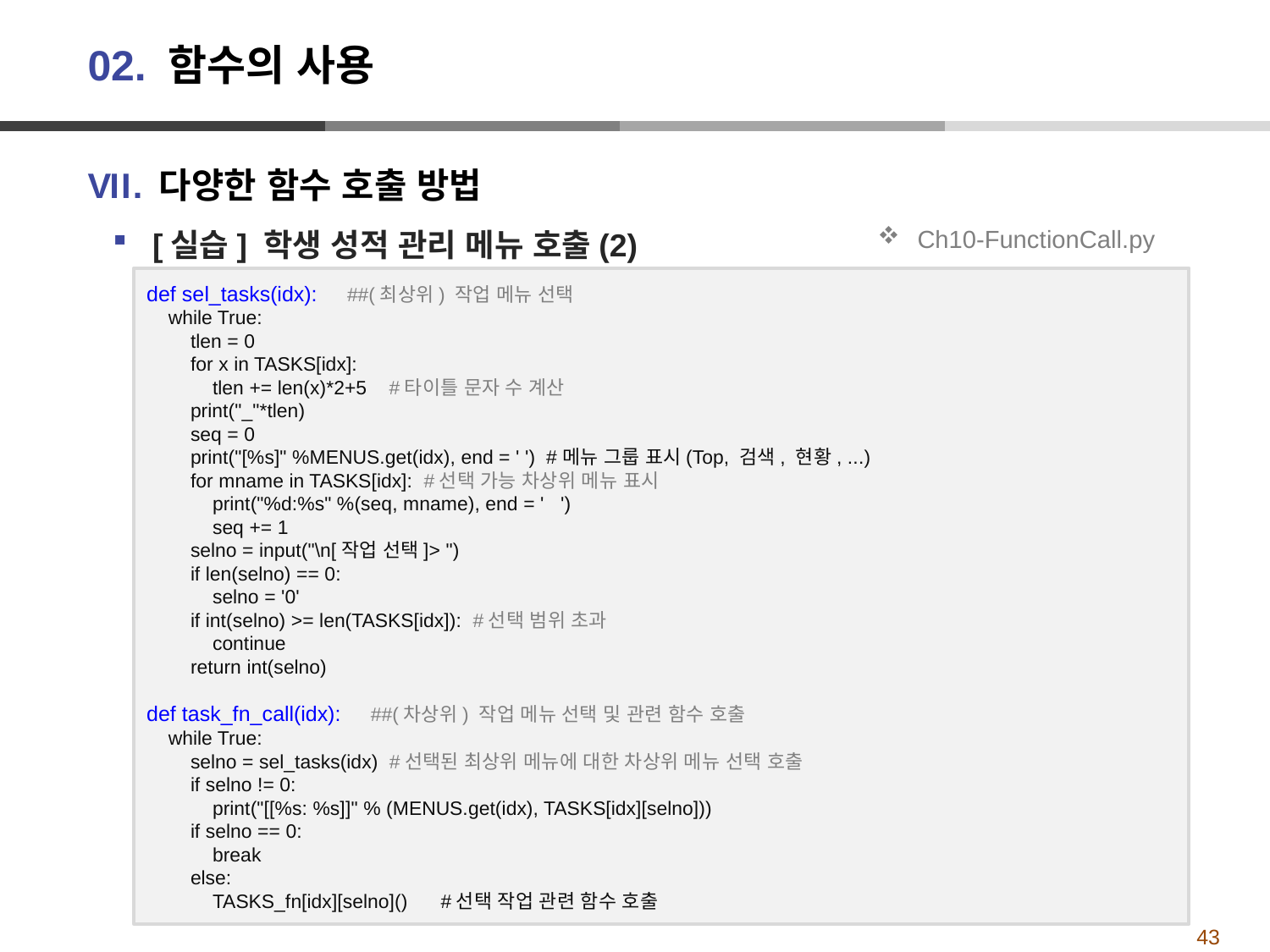

# 02. 함수의 사용
다양한 함수 호출 방법
[실습] 학생 성적 관리 메뉴 호출(2)
Ch10-FunctionCall.py
def sel_tasks(idx):     ##(최상위) 작업 메뉴 선택
    while True:
        tlen = 0
        for x in TASKS[idx]:
            tlen += len(x)*2+5    #타이틀 문자 수 계산
        print("_"*tlen)
        seq = 0
        print("[%s]" %MENUS.get(idx), end = ' ')  #메뉴 그룹 표시(Top, 검색, 현황, ...)
        for mname in TASKS[idx]:  #선택 가능 차상위 메뉴 표시
            print("%d:%s" %(seq, mname), end = '   ')
            seq += 1
        selno = input("\n[작업 선택]> ")
        if len(selno) == 0:
            selno = '0'
        if int(selno) >= len(TASKS[idx]):  #선택 범위 초과
            continue
        return int(selno)

def task_fn_call(idx):     ##(차상위) 작업 메뉴 선택 및 관련 함수 호출
    while True:
        selno = sel_tasks(idx)  #선택된 최상위 메뉴에 대한 차상위 메뉴 선택 호출
        if selno != 0:
            print("[[%s: %s]]" % (MENUS.get(idx), TASKS[idx][selno]))
        if selno == 0:
            break
        else:
            TASKS_fn[idx][selno]()      #선택 작업 관련 함수 호출